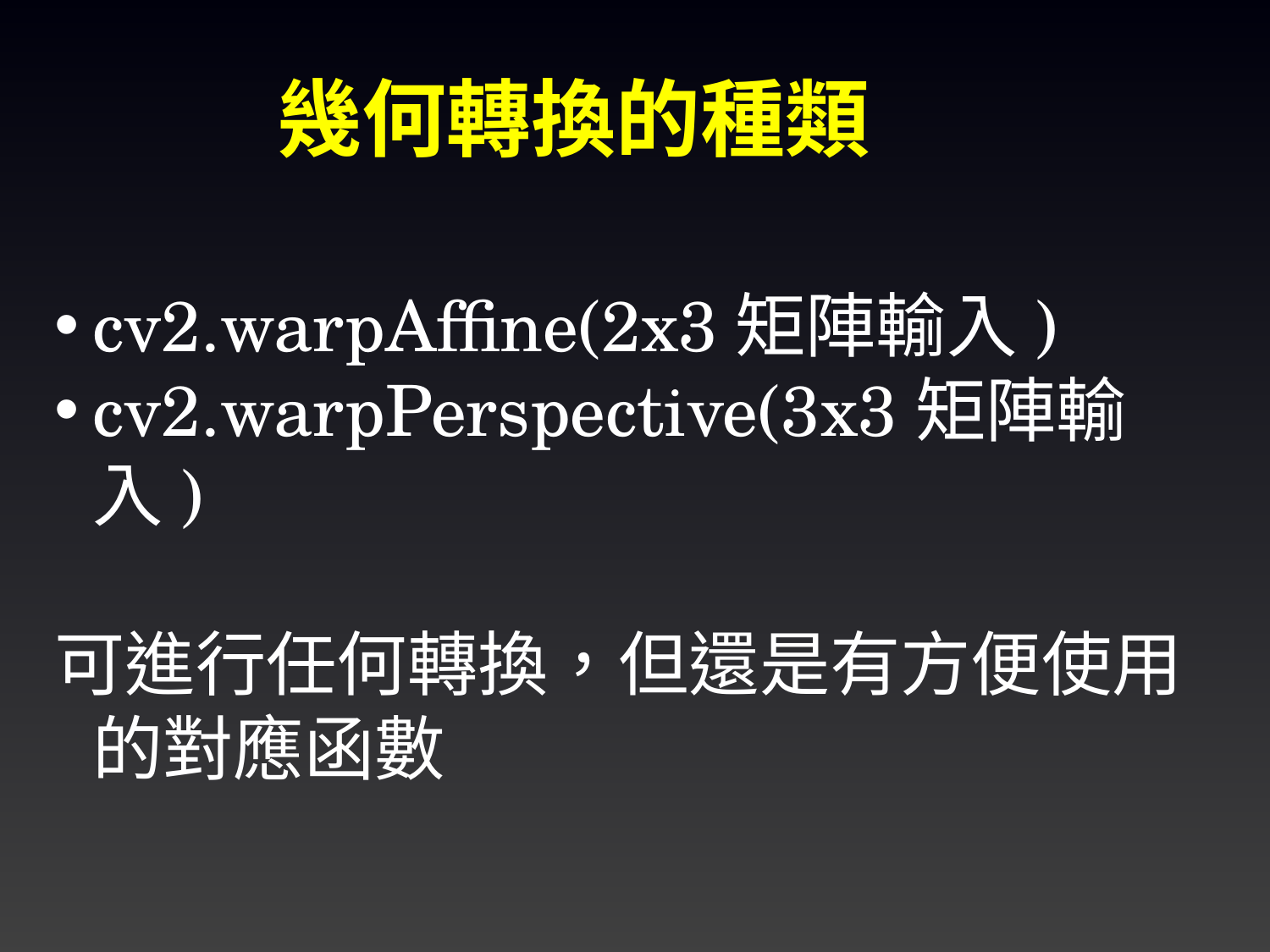

幾何轉換的種類
cv2.warpAffine(2x3矩陣輸入)
cv2.warpPerspective(3x3矩陣輸入)

可進行任何轉換，但還是有方便使用的對應函數